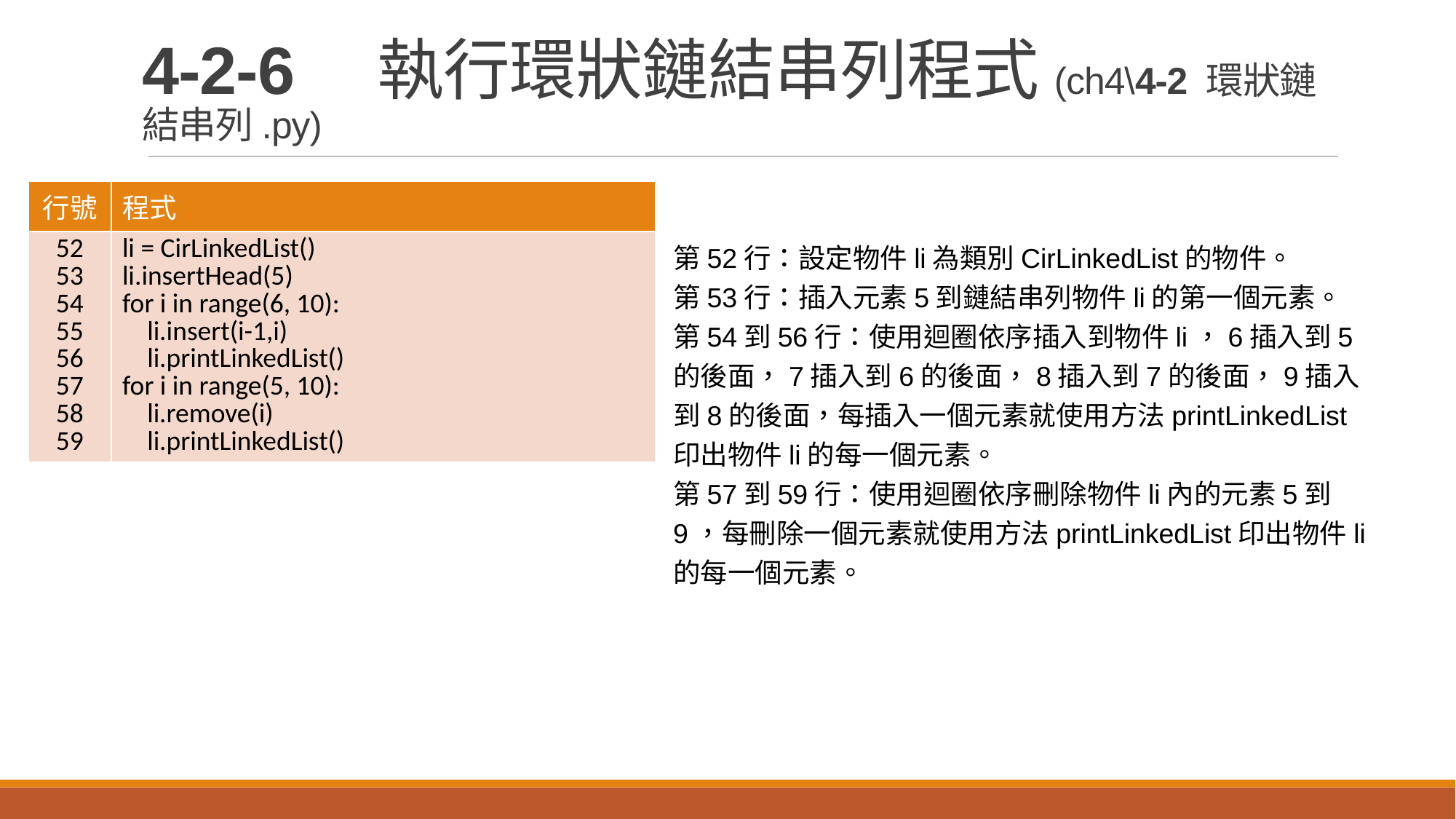

# 4-2-6　執行環狀鏈結串列程式(ch4\4-2 環狀鏈結串列.py)
| 行號 | 程式 |
| --- | --- |
| 52 53 54 55 56 57 58 59 | li = CirLinkedList() li.insertHead(5) for i in range(6, 10): li.insert(i-1,i) li.printLinkedList() for i in range(5, 10): li.remove(i) li.printLinkedList() |
第52行：設定物件li為類別CirLinkedList的物件。
第53行：插入元素5到鏈結串列物件li的第一個元素。
第54到56行：使用迴圈依序插入到物件li，6插入到5的後面，7插入到6的後面，8插入到7的後面，9插入到8的後面，每插入一個元素就使用方法printLinkedList印出物件li的每一個元素。
第57到59行：使用迴圈依序刪除物件li內的元素5到9，每刪除一個元素就使用方法printLinkedList印出物件li的每一個元素。